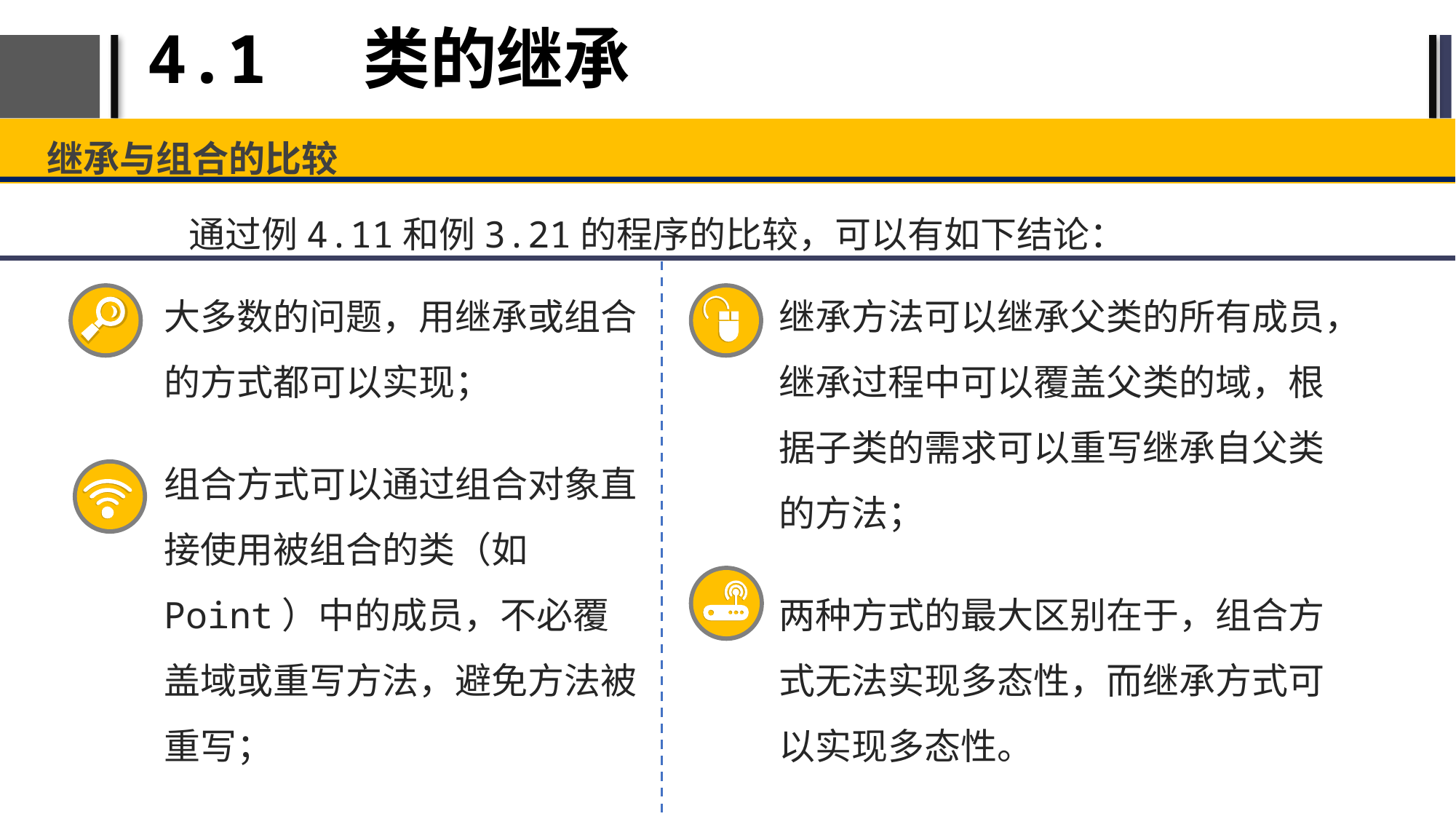

# 4.1  类的继承

继承与组合的比较

通过例4.11和例3.21的程序的比较，可以有如下结论：

大多数的问题，用继承或组合的方式都可以实现；
组合方式可以通过组合对象直接使用被组合的类（如Point）中的成员，不必覆盖域或重写方法，避免方法被重写；
继承方法可以继承父类的所有成员，继承过程中可以覆盖父类的域，根据子类的需求可以重写继承自父类的方法；
两种方式的最大区别在于，组合方式无法实现多态性，而继承方式可以实现多态性。